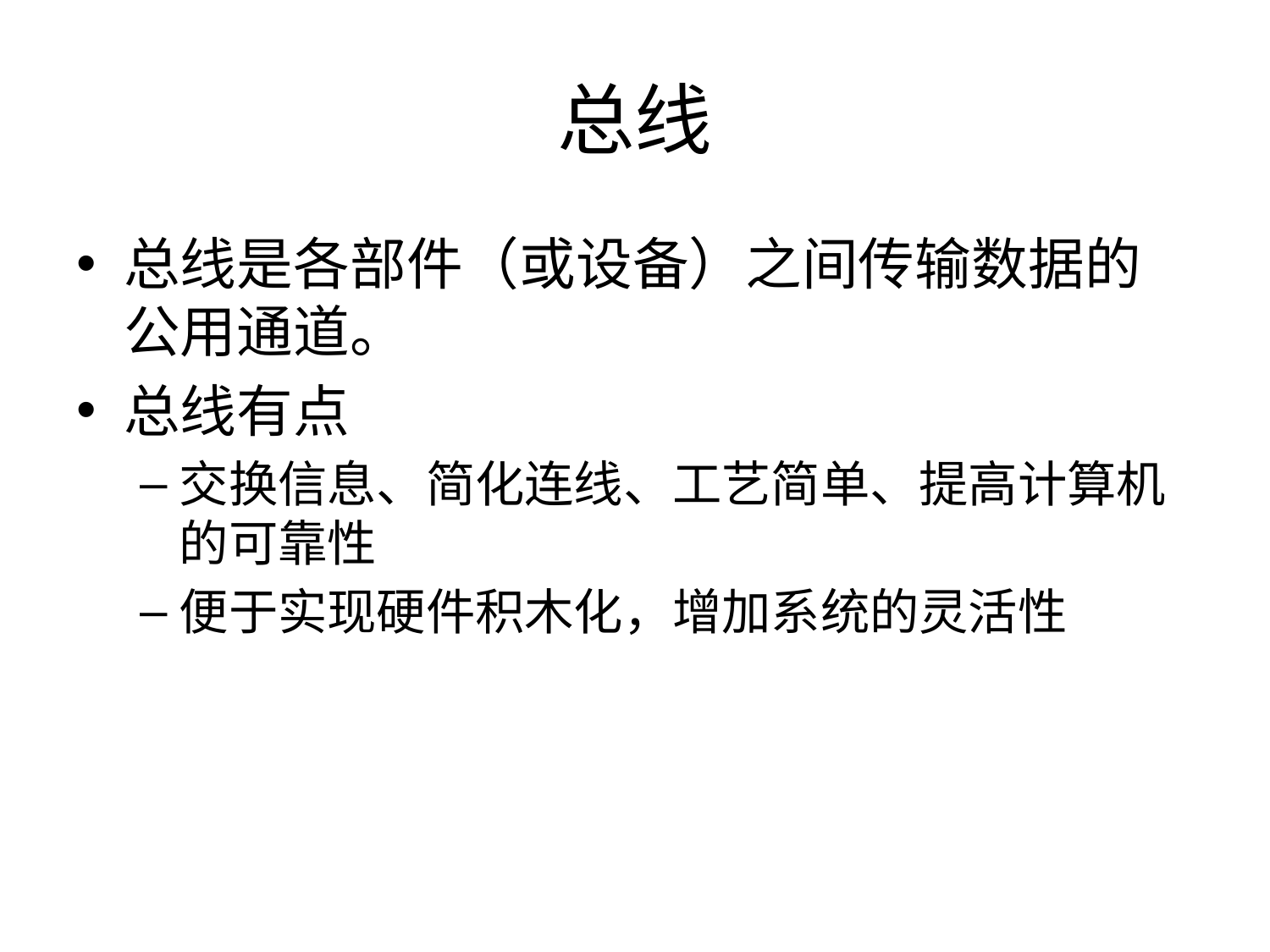

# 总线
总线是各部件（或设备）之间传输数据的公用通道。
总线有点
交换信息、简化连线、工艺简单、提高计算机的可靠性
便于实现硬件积木化，增加系统的灵活性